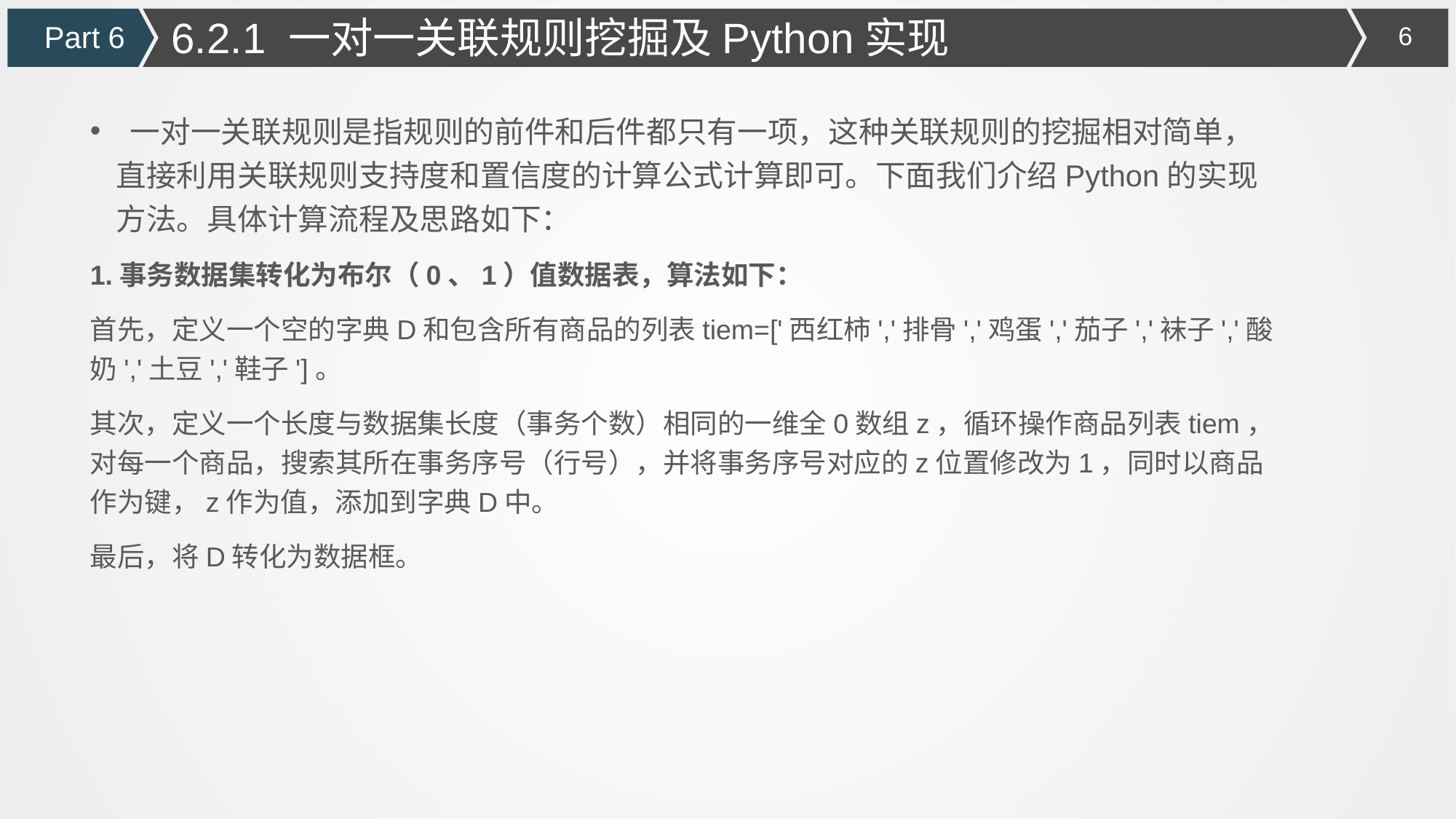

6.2.1 一对一关联规则挖掘及Python实现

Part 6
 一对一关联规则是指规则的前件和后件都只有一项，这种关联规则的挖掘相对简单，直接利用关联规则支持度和置信度的计算公式计算即可。下面我们介绍Python的实现方法。具体计算流程及思路如下：
1.事务数据集转化为布尔（0、1）值数据表，算法如下：
首先，定义一个空的字典D和包含所有商品的列表tiem=['西红柿','排骨','鸡蛋','茄子','袜子','酸奶','土豆','鞋子']。
其次，定义一个长度与数据集长度（事务个数）相同的一维全0数组z，循环操作商品列表tiem，对每一个商品，搜索其所在事务序号（行号），并将事务序号对应的z位置修改为1，同时以商品作为键，z作为值，添加到字典D中。
最后，将D转化为数据框。